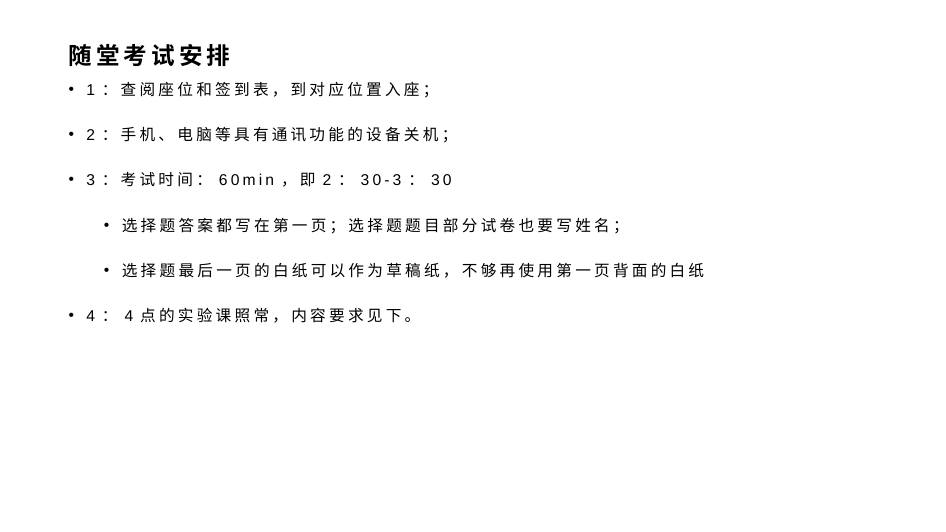

# 随堂考试安排
1：查阅座位和签到表，到对应位置入座；
2：手机、电脑等具有通讯功能的设备关机；
3：考试时间：60min，即2：30-3：30
选择题答案都写在第一页；选择题题目部分试卷也要写姓名；
选择题最后一页的白纸可以作为草稿纸，不够再使用第一页背面的白纸
4：4点的实验课照常，内容要求见下。